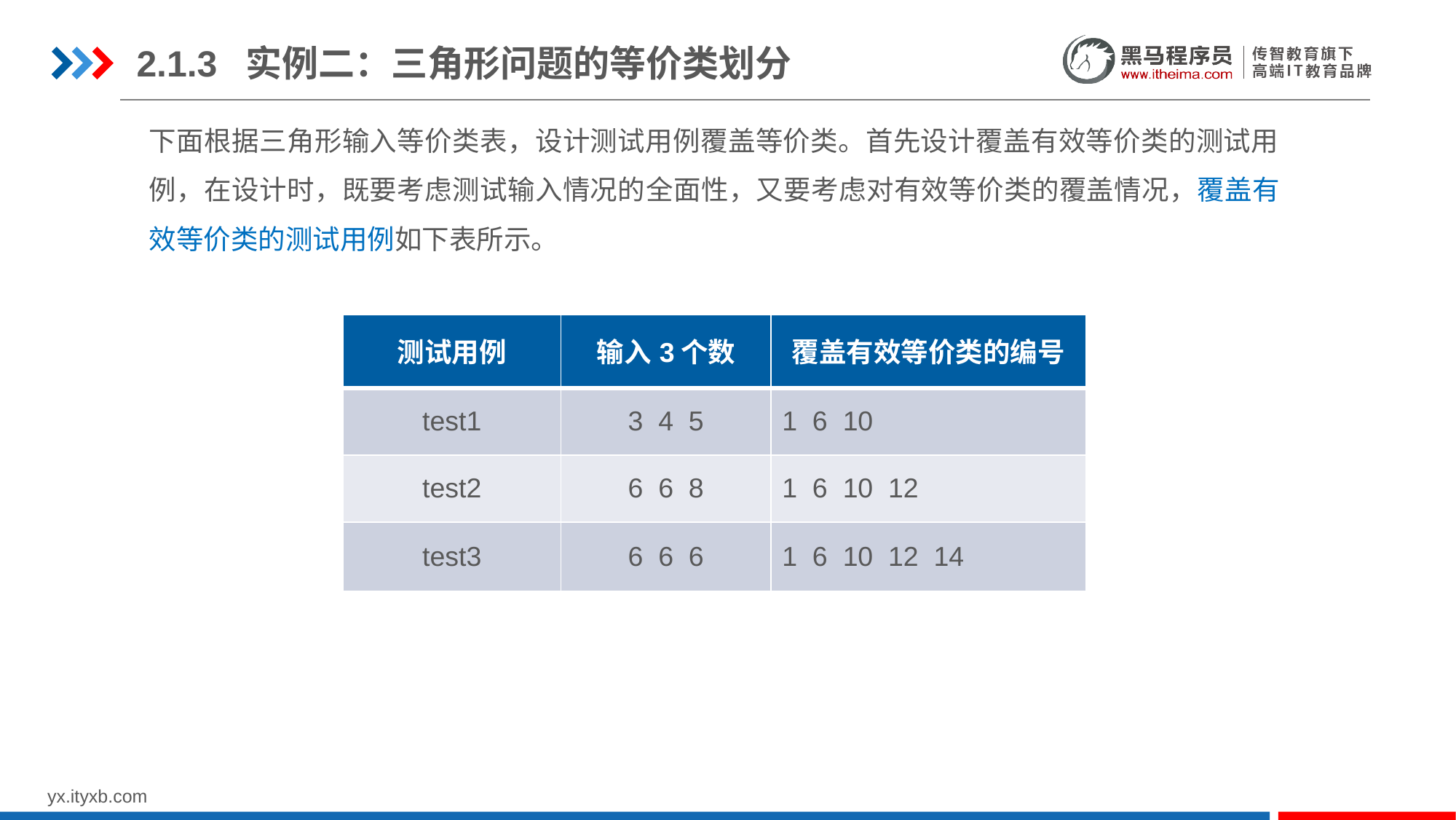

2.1.3	实例二：三角形问题的等价类划分
下面根据三角形输入等价类表，设计测试用例覆盖等价类。首先设计覆盖有效等价类的测试用例，在设计时，既要考虑测试输入情况的全面性，又要考虑对有效等价类的覆盖情况，覆盖有效等价类的测试用例如下表所示。

| 测试用例 | 输入3个数 | 覆盖有效等价类的编号 |
| --- | --- | --- |
| test1 | 3 4 5 | 1 6 10 |
| test2 | 6 6 8 | 1 6 10 12 |
| test3 | 6 6 6 | 1 6 10 12 14 |